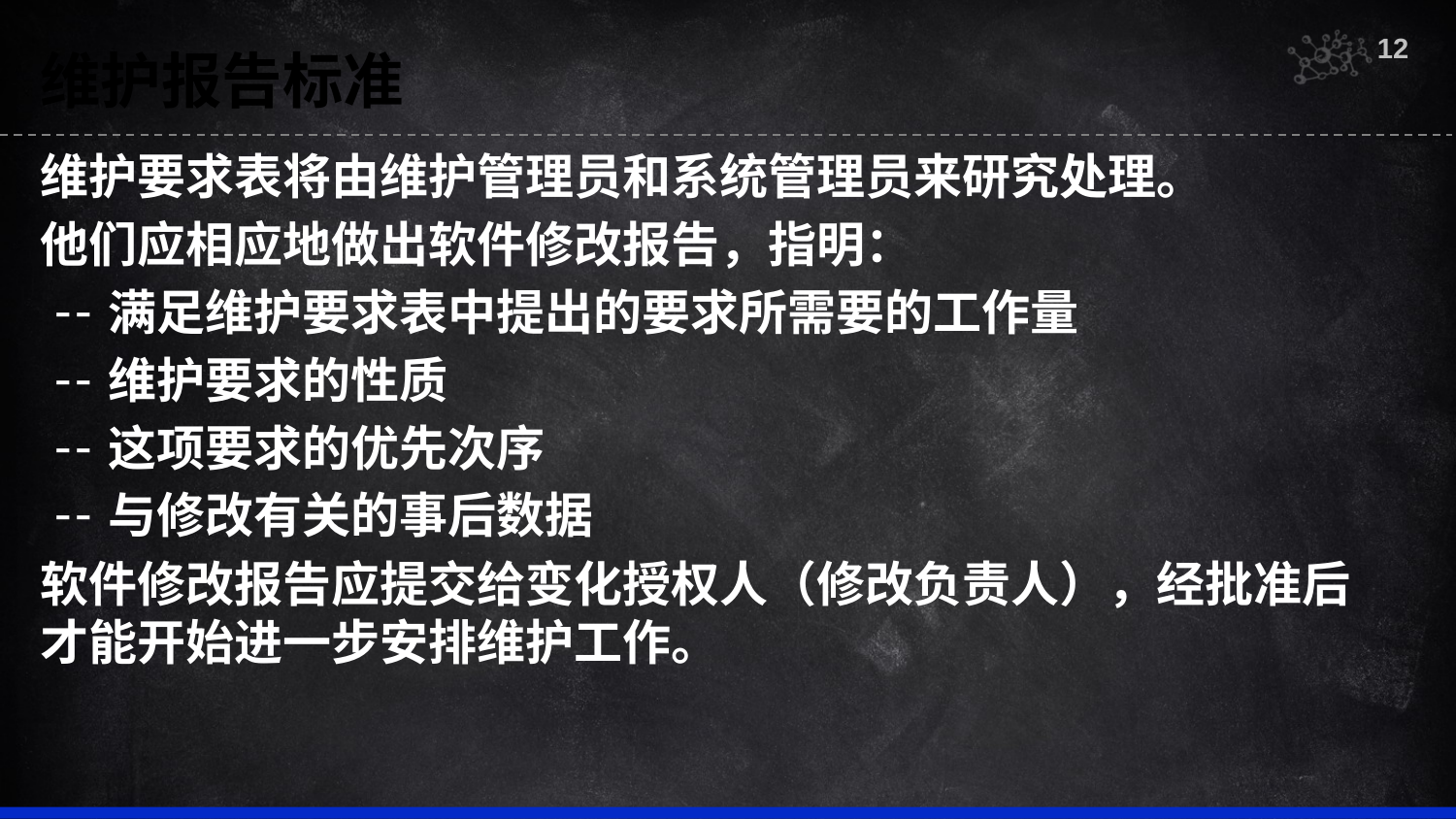

12
维护报告标准
维护要求表将由维护管理员和系统管理员来研究处理。
他们应相应地做出软件修改报告，指明：
 --满足维护要求表中提出的要求所需要的工作量
 --维护要求的性质
 --这项要求的优先次序
 --与修改有关的事后数据
软件修改报告应提交给变化授权人（修改负责人），经批准后才能开始进一步安排维护工作。